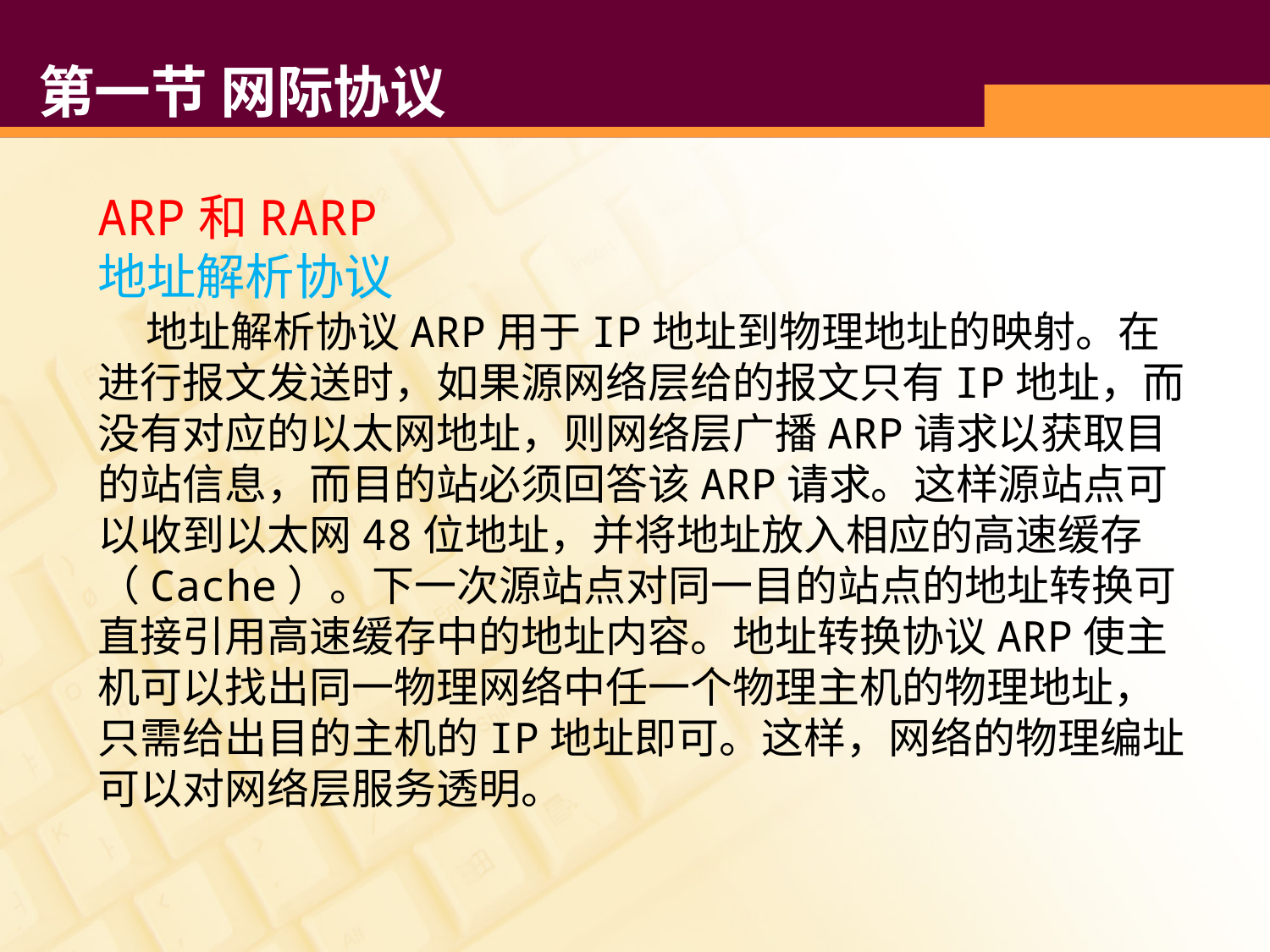

# 第一节 网际协议
ARP和RARP
地址解析协议
    地址解析协议ARP用于IP地址到物理地址的映射。在进行报文发送时，如果源网络层给的报文只有IP地址，而没有对应的以太网地址，则网络层广播ARP请求以获取目的站信息，而目的站必须回答该ARP请求。这样源站点可以收到以太网48位地址，并将地址放入相应的高速缓存（Cache）。下一次源站点对同一目的站点的地址转换可直接引用高速缓存中的地址内容。地址转换协议ARP使主机可以找出同一物理网络中任一个物理主机的物理地址，只需给出目的主机的IP地址即可。这样，网络的物理编址可以对网络层服务透明。